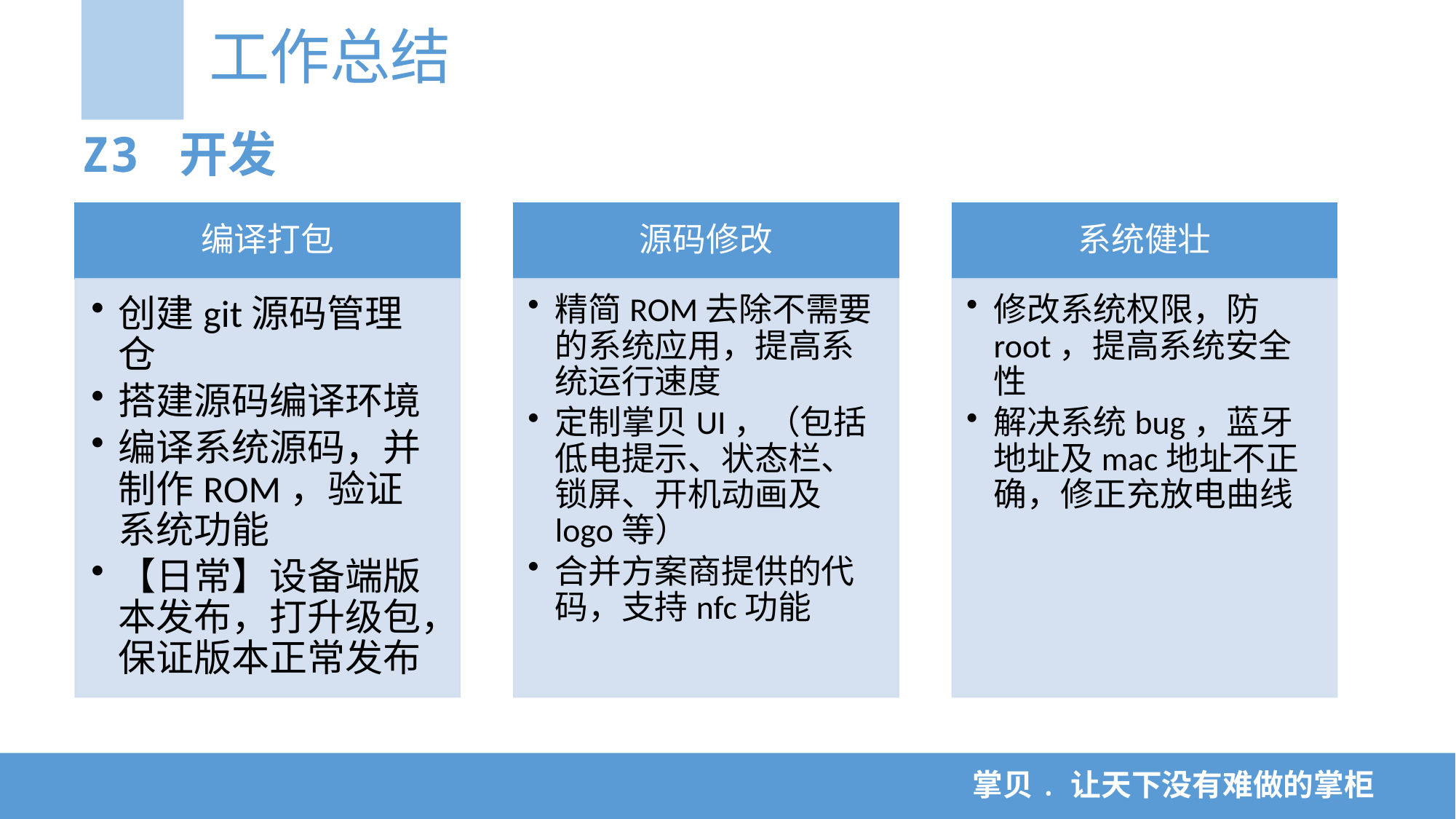

工作总结
Z3 开发
编译打包
创建git源码管理仓
搭建源码编译环境
编译系统源码，并制作ROM，验证系统功能
【日常】设备端版本发布，打升级包，保证版本正常发布
源码修改
精简ROM去除不需要的系统应用，提高系统运行速度
定制掌贝UI，（包括低电提示、状态栏、锁屏、开机动画及logo等）
合并方案商提供的代码，支持nfc功能
系统健壮
修改系统权限，防root，提高系统安全性
解决系统bug，蓝牙地址及mac地址不正确，修正充放电曲线